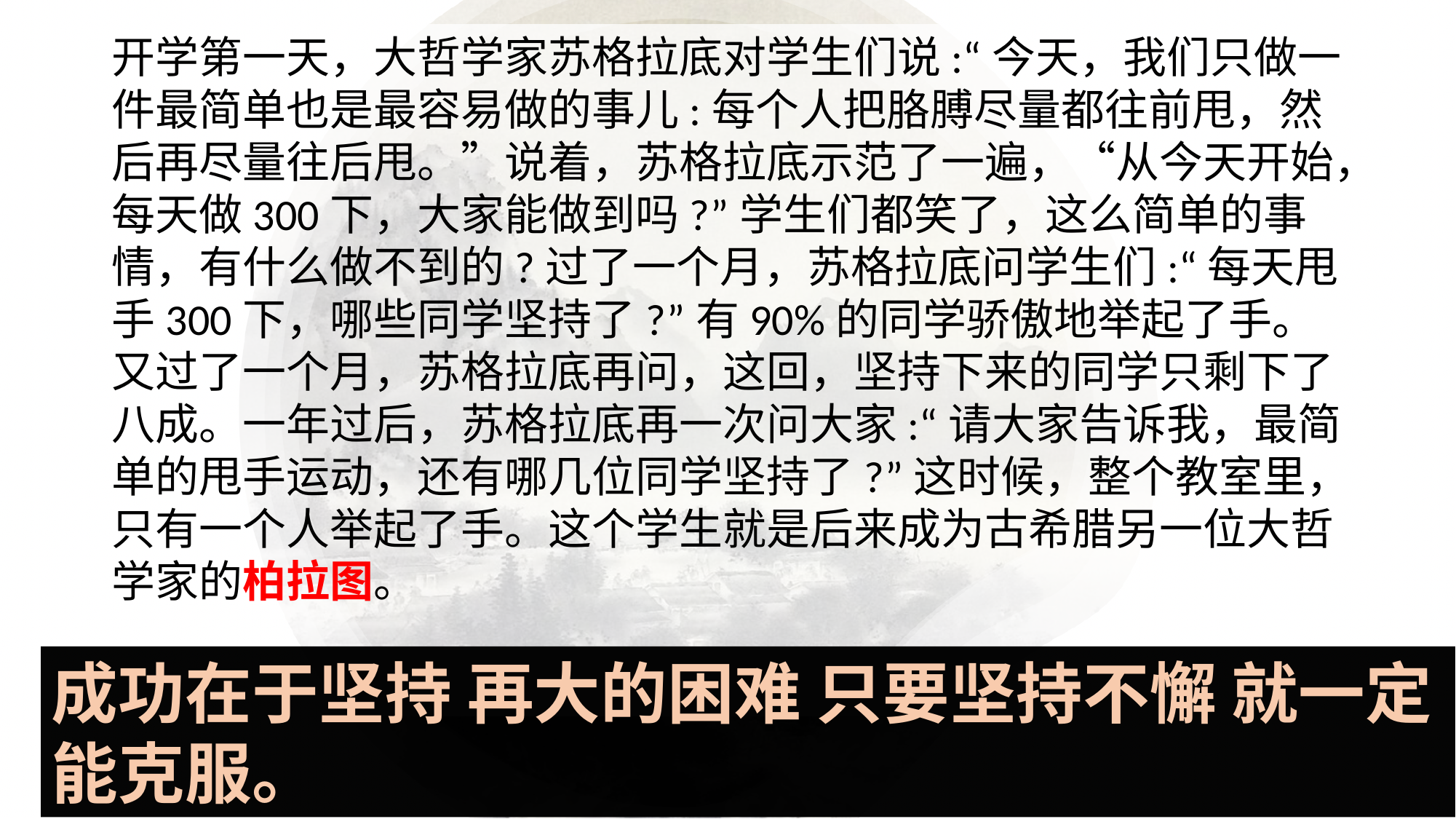

开学第一天，大哲学家苏格拉底对学生们说:“今天，我们只做一件最简单也是最容易做的事儿:每个人把胳膊尽量都往前甩，然后再尽量往后甩。”说着，苏格拉底示范了一遍，“从今天开始，每天做300下，大家能做到吗?”学生们都笑了，这么简单的事情，有什么做不到的?过了一个月，苏格拉底问学生们:“每天甩手300下，哪些同学坚持了?”有90%的同学骄傲地举起了手。又过了一个月，苏格拉底再问，这回，坚持下来的同学只剩下了八成。一年过后，苏格拉底再一次问大家:“请大家告诉我，最简单的甩手运动，还有哪几位同学坚持了?”这时候，整个教室里，只有一个人举起了手。这个学生就是后来成为古希腊另一位大哲学家的柏拉图。

成功在于坚持 再大的困难 只要坚持不懈 就一定能克服。